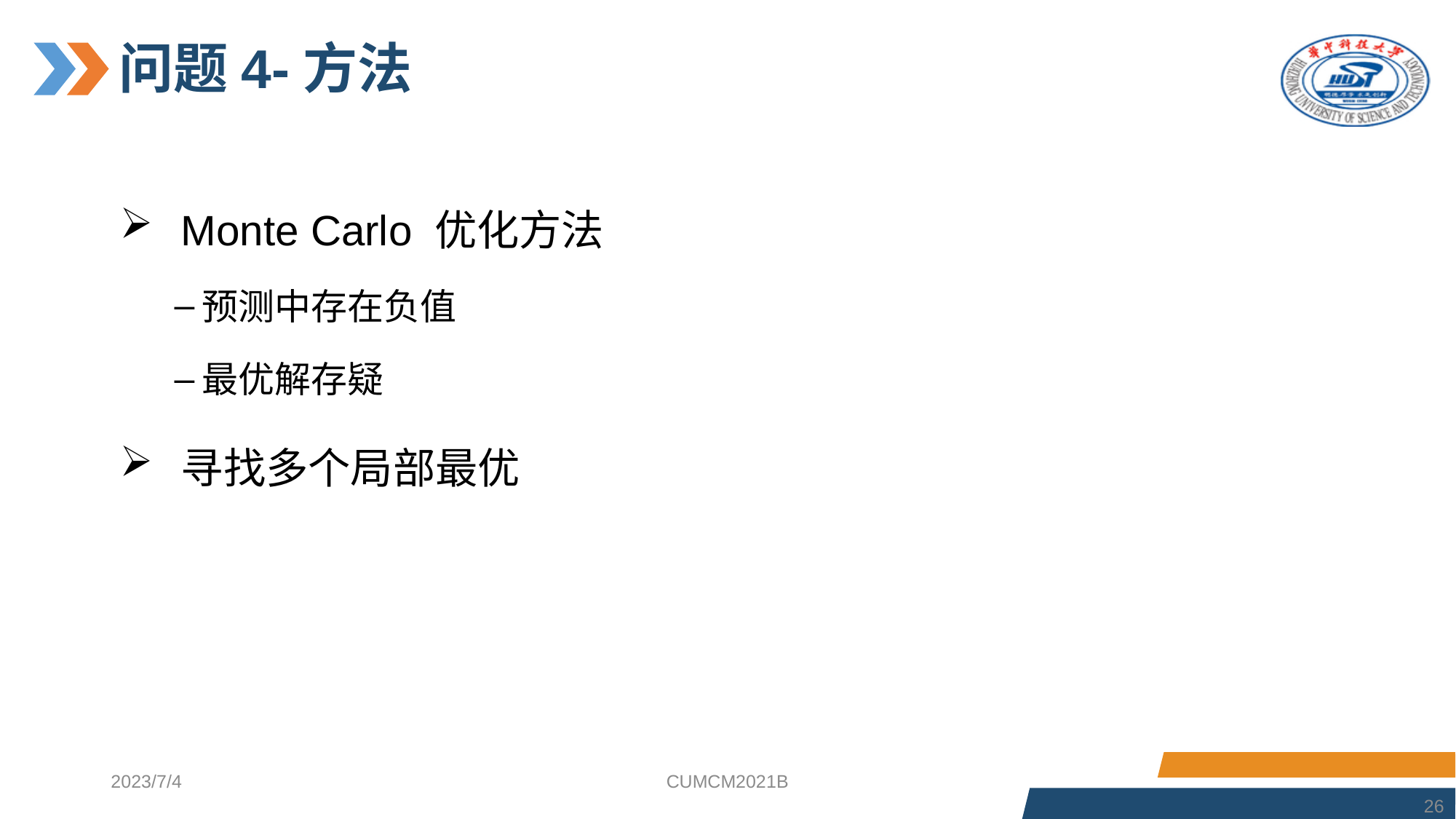

# 问题4-方法
Monte Carlo 优化方法
预测中存在负值
最优解存疑
寻找多个局部最优

2023/7/4
CUMCM2021B
26